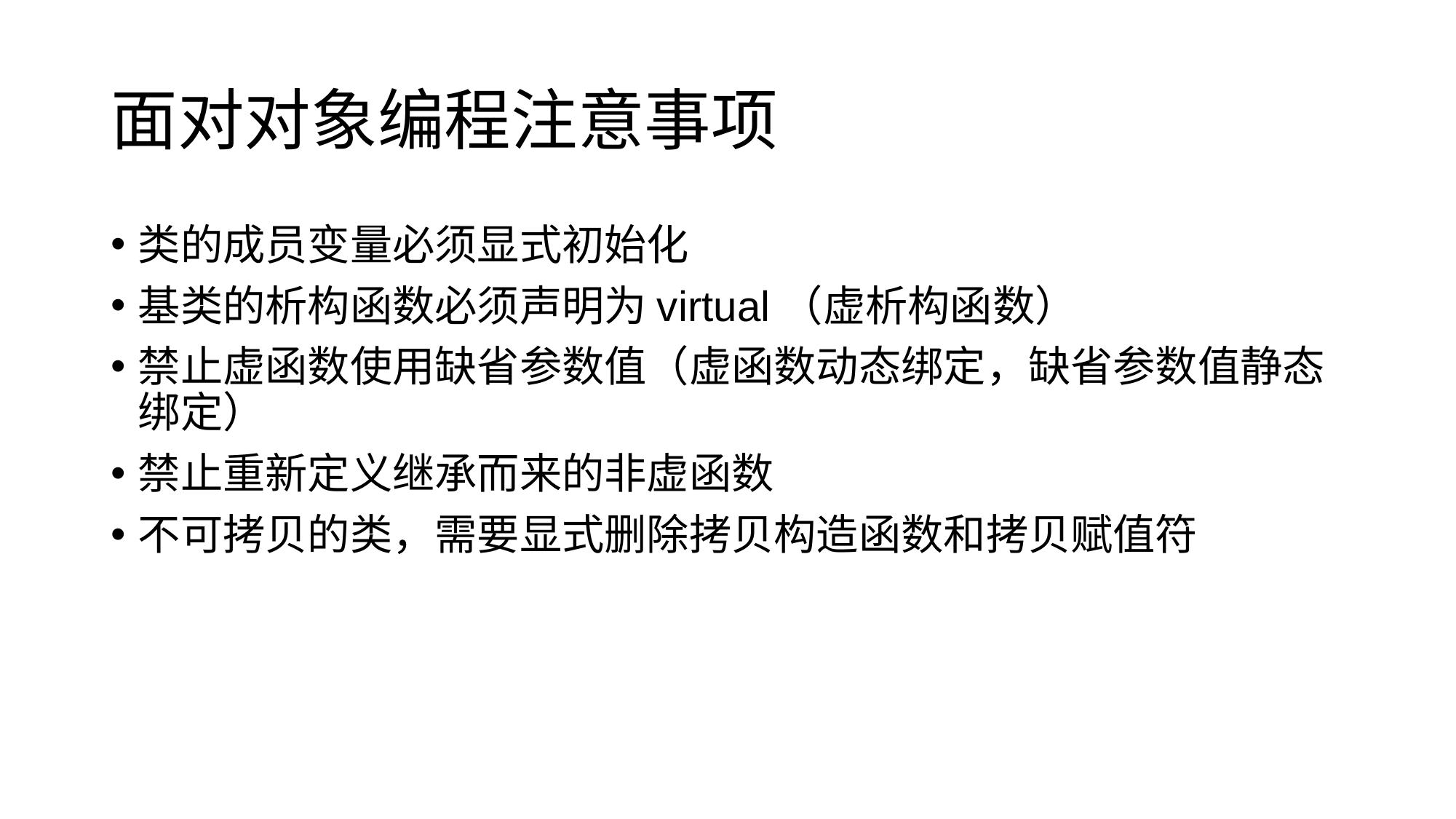

# 面对对象编程注意事项
类的成员变量必须显式初始化
基类的析构函数必须声明为virtual（虚析构函数）
禁止虚函数使用缺省参数值（虚函数动态绑定，缺省参数值静态绑定）
禁止重新定义继承而来的非虚函数
不可拷贝的类，需要显式删除拷贝构造函数和拷贝赋值符